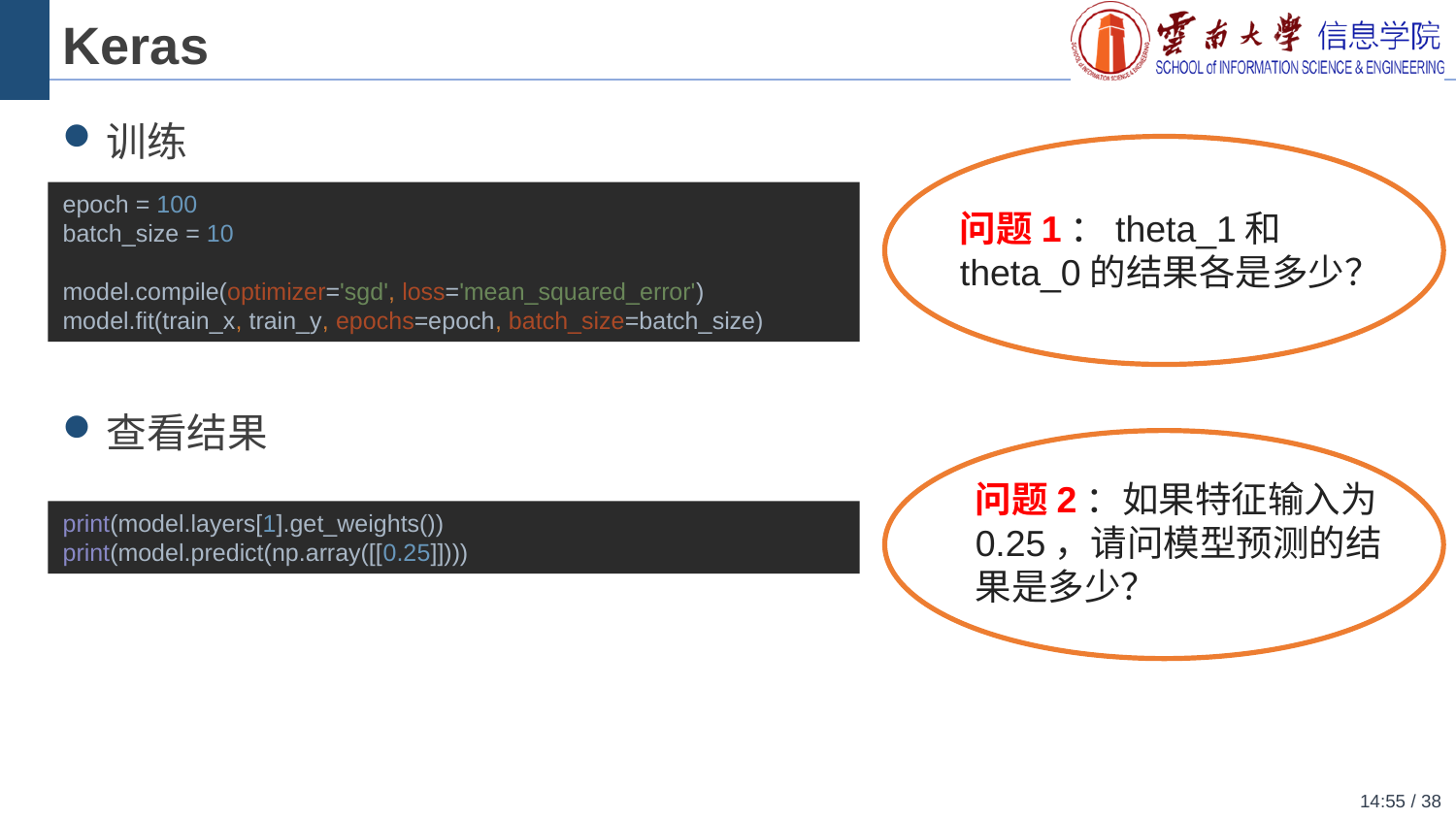

# Keras
训练

查看结果

epoch = 100
batch_size = 10
model.compile(optimizer='sgd', loss='mean_squared_error')
model.fit(train_x, train_y, epochs=epoch, batch_size=batch_size)
问题1：theta_1和theta_0的结果各是多少？

问题2：如果特征输入为0.25，请问模型预测的结果是多少？
print(model.layers[1].get_weights())
print(model.predict(np.array([[0.25]])))